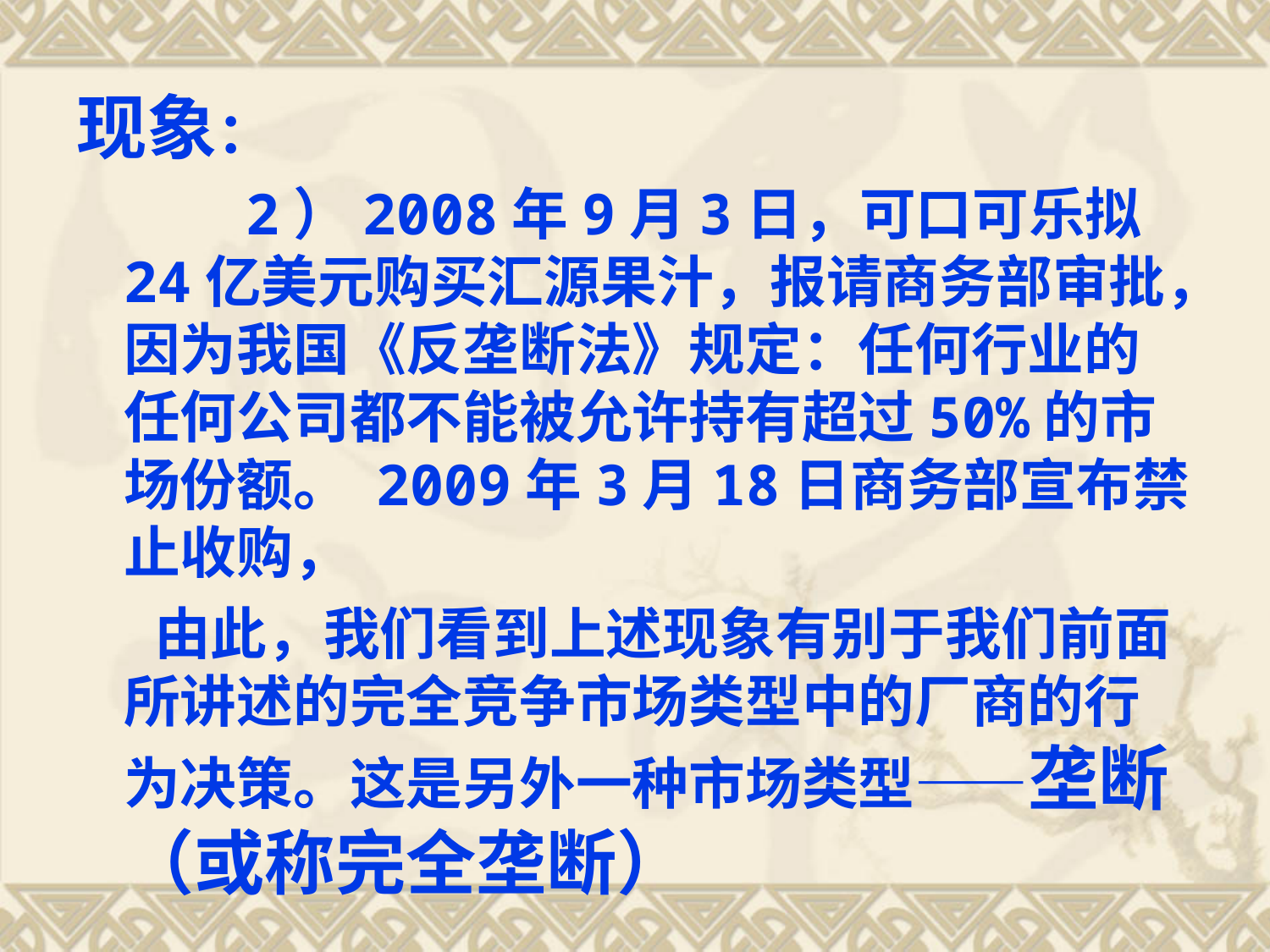

现象：
     2）2008年9月3日，可口可乐拟24亿美元购买汇源果汁，报请商务部审批，因为我国《反垄断法》规定：任何行业的任何公司都不能被允许持有超过50%的市场份额。 2009年3月18日商务部宣布禁止收购，
     由此，我们看到上述现象有别于我们前面所讲述的完全竞争市场类型中的厂商的行为决策。这是另外一种市场类型——垄断（或称完全垄断）